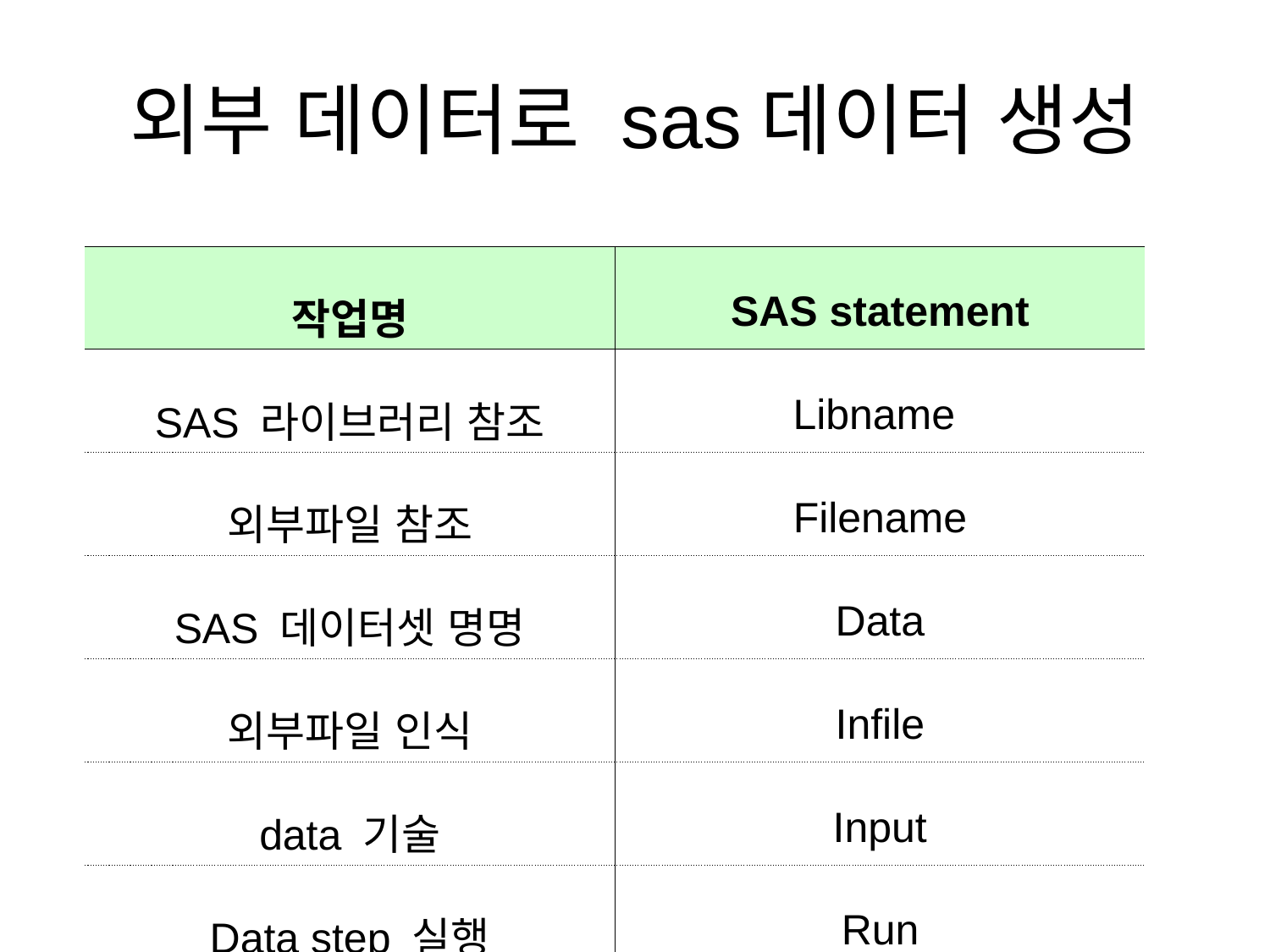

# 외부 데이터로 sas데이터 생성
| 작업명 | SAS statement |
| --- | --- |
| SAS 라이브러리 참조 | Libname |
| 외부파일 참조 | Filename |
| SAS 데이터셋 명명 | Data |
| 외부파일 인식 | Infile |
| data 기술 | Input |
| Data step 실행 | Run |
| data 나열 | Proc print |
| 프로시져 실행 | Run |